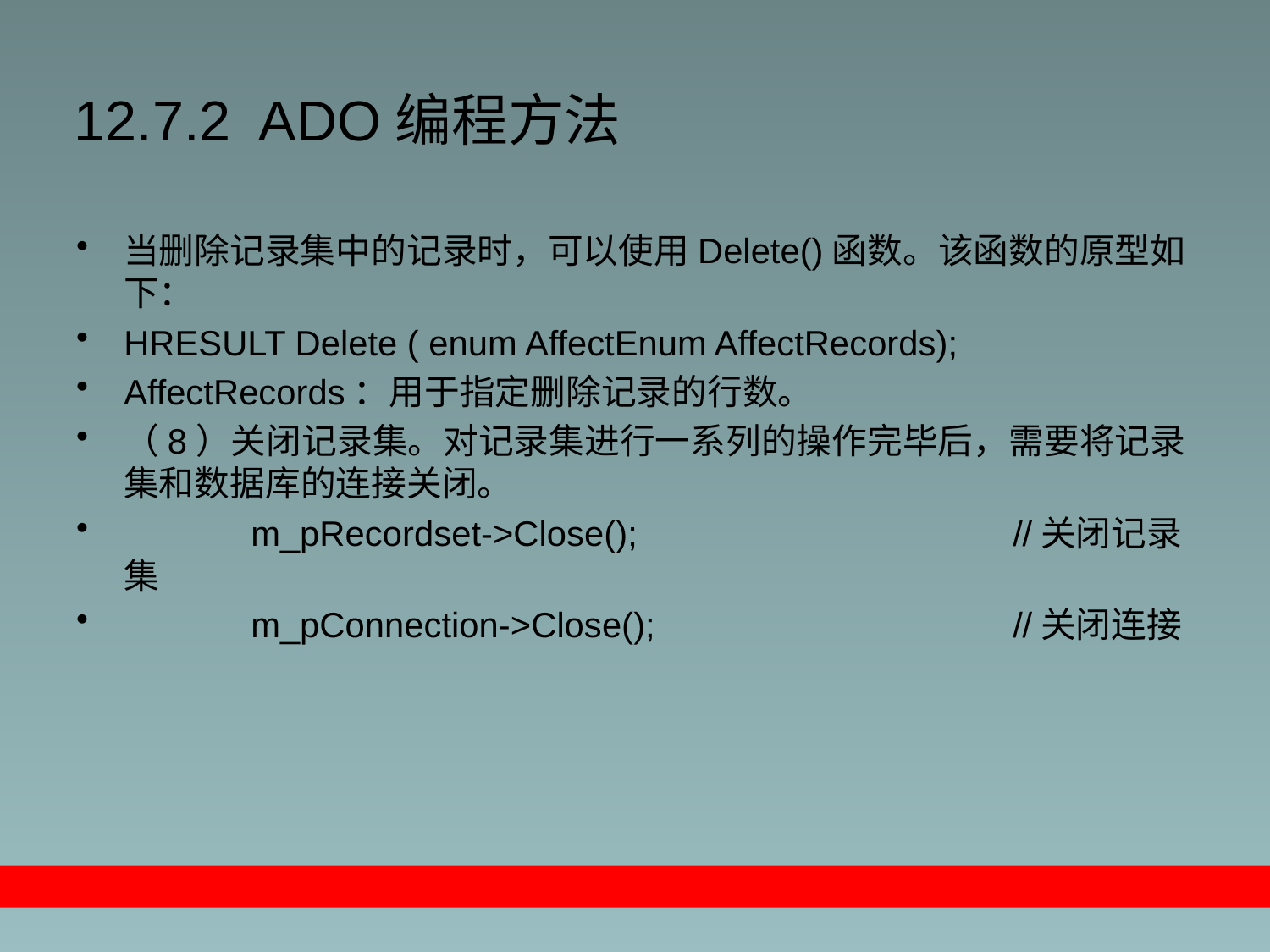

# 12.7.2  ADO编程方法
当删除记录集中的记录时，可以使用Delete()函数。该函数的原型如下：
HRESULT Delete ( enum AffectEnum AffectRecords);
AffectRecords：用于指定删除记录的行数。
（8）关闭记录集。对记录集进行一系列的操作完毕后，需要将记录集和数据库的连接关闭。
	m_pRecordset->Close();			//关闭记录集
	m_pConnection->Close();			//关闭连接